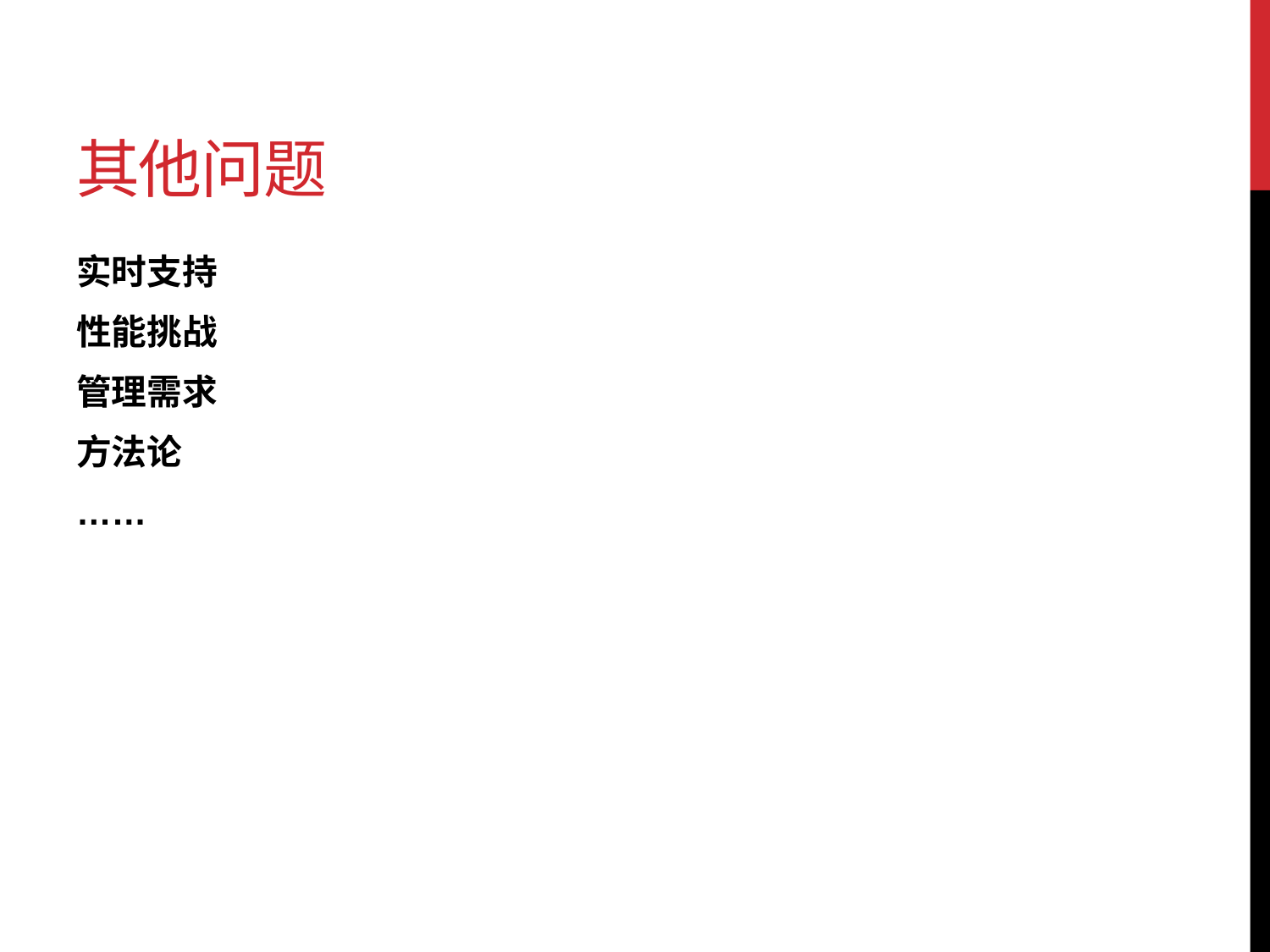

# 其他问题
实时支持
性能挑战
管理需求
方法论
……